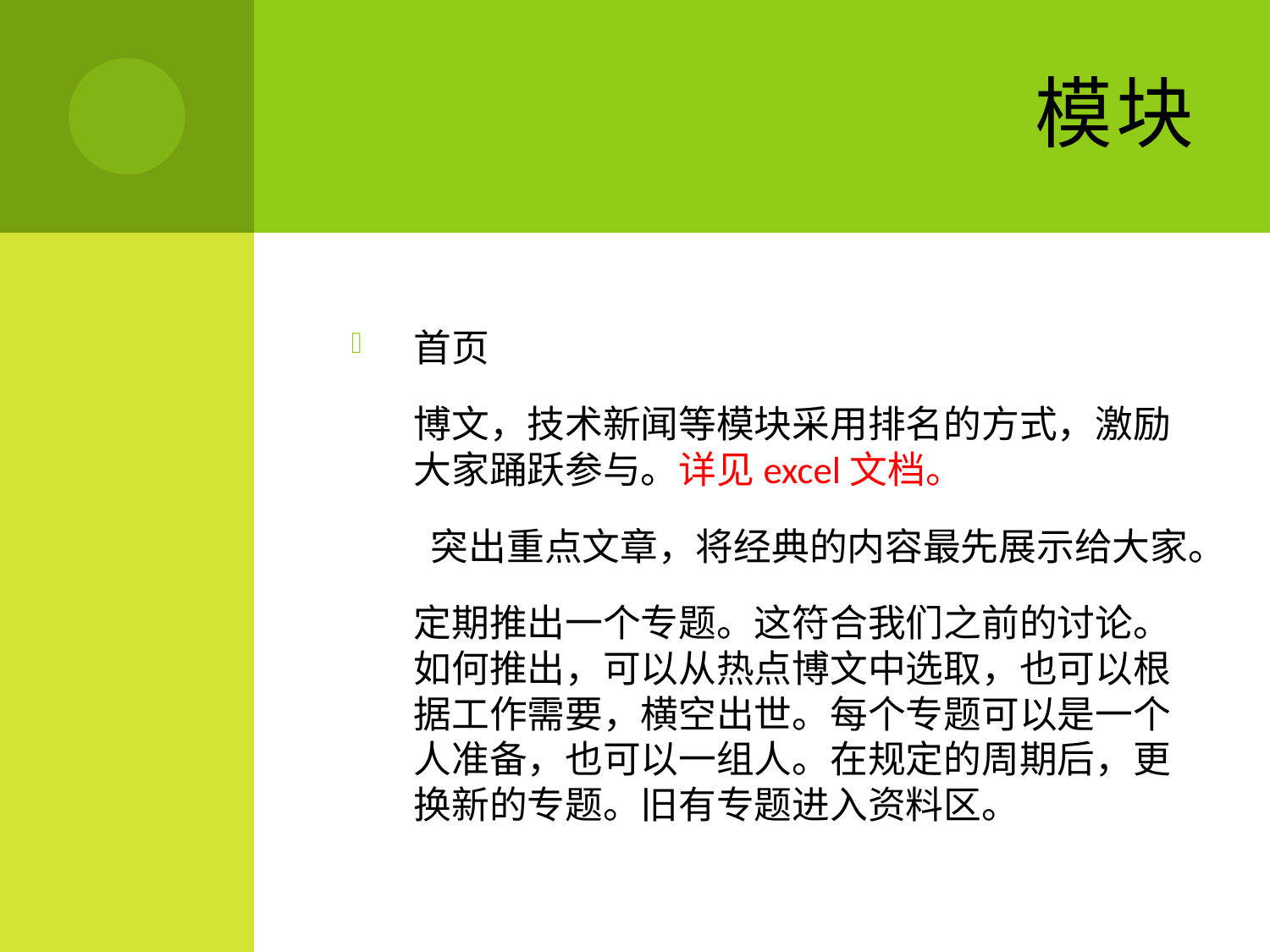

# 模块
首页
	博文，技术新闻等模块采用排名的方式，激励大家踊跃参与。详见excel文档。
	 突出重点文章，将经典的内容最先展示给大家。
	定期推出一个专题。这符合我们之前的讨论。如何推出，可以从热点博文中选取，也可以根据工作需要，横空出世。每个专题可以是一个人准备，也可以一组人。在规定的周期后，更换新的专题。旧有专题进入资料区。